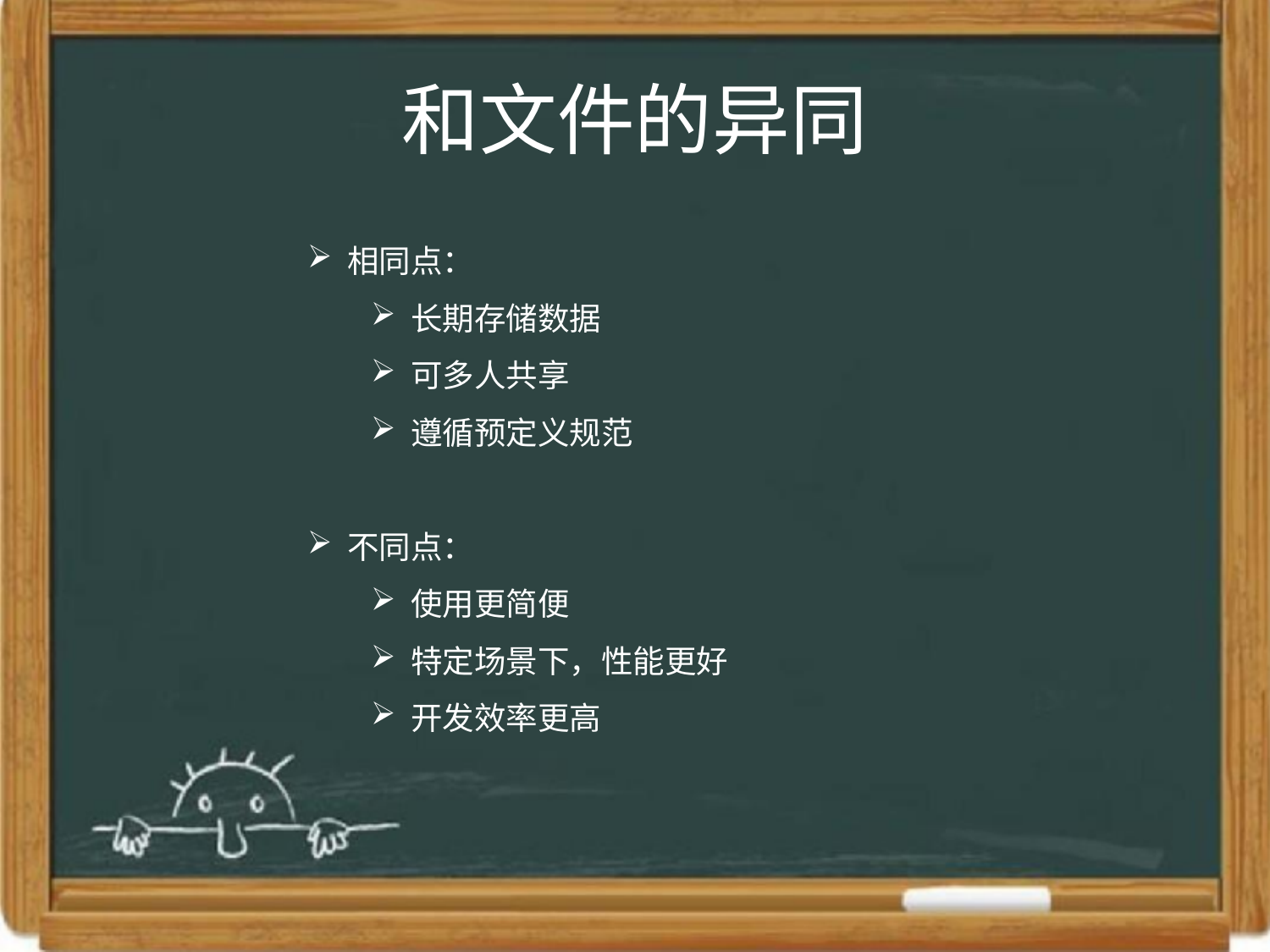

# 和文件的异同
相同点：
长期存储数据
可多人共享
遵循预定义规范

不同点：
使用更简便
特定场景下，性能更好
开发效率更高